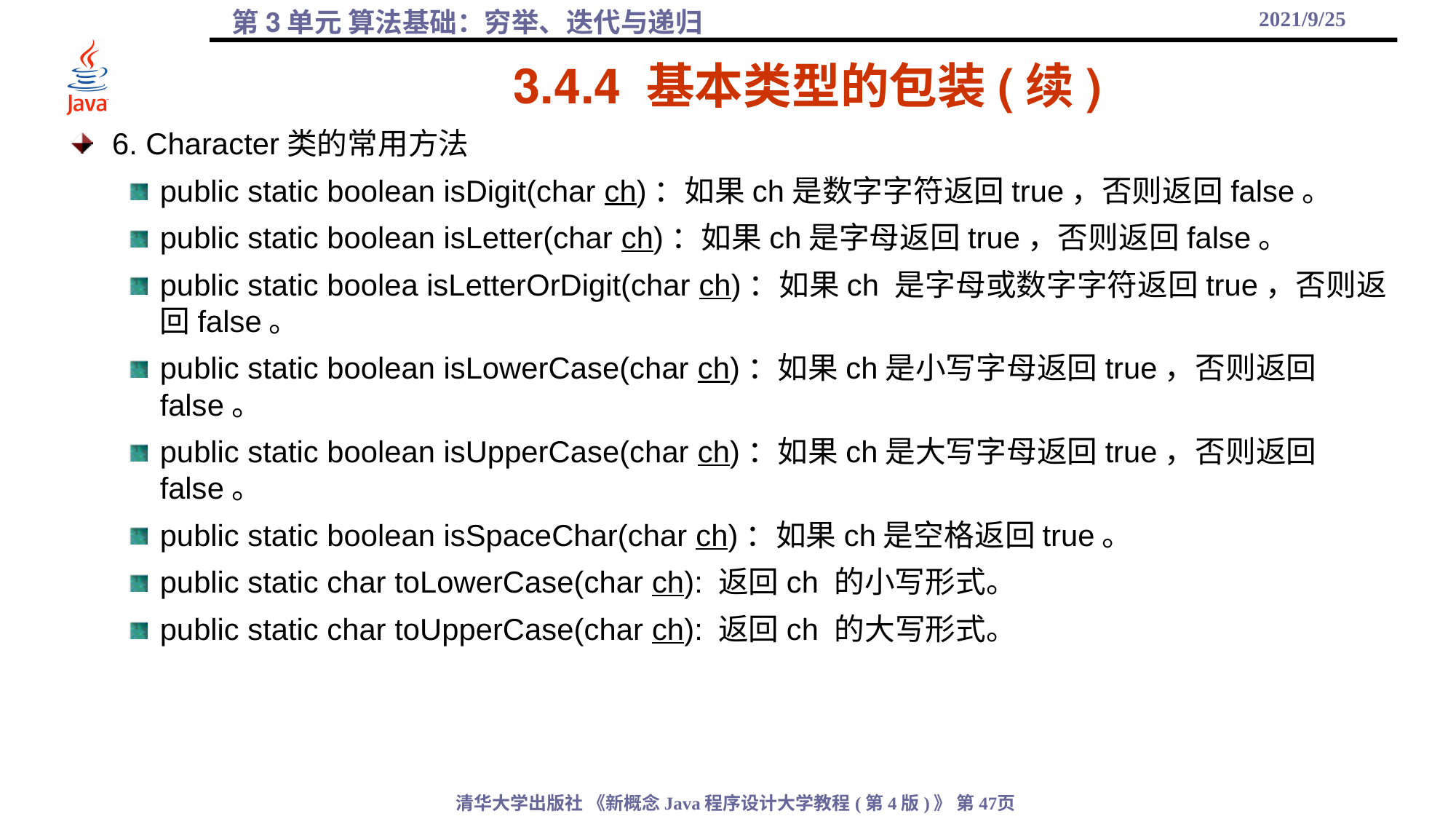

2021/9/25
# 3.4.4 基本类型的包装(续)
6. Character类的常用方法
public static boolean isDigit(char ch)：如果ch是数字字符返回true，否则返回false。
public static boolean isLetter(char ch)：如果ch是字母返回true，否则返回false。
public static boolea isLetterOrDigit(char ch)：如果ch 是字母或数字字符返回true，否则返回false。
public static boolean isLowerCase(char ch)：如果ch是小写字母返回true，否则返回false。
public static boolean isUpperCase(char ch)：如果ch是大写字母返回true，否则返回false。
public static boolean isSpaceChar(char ch)：如果ch是空格返回true。
public static char toLowerCase(char ch): 返回ch 的小写形式。
public static char toUpperCase(char ch): 返回ch 的大写形式。